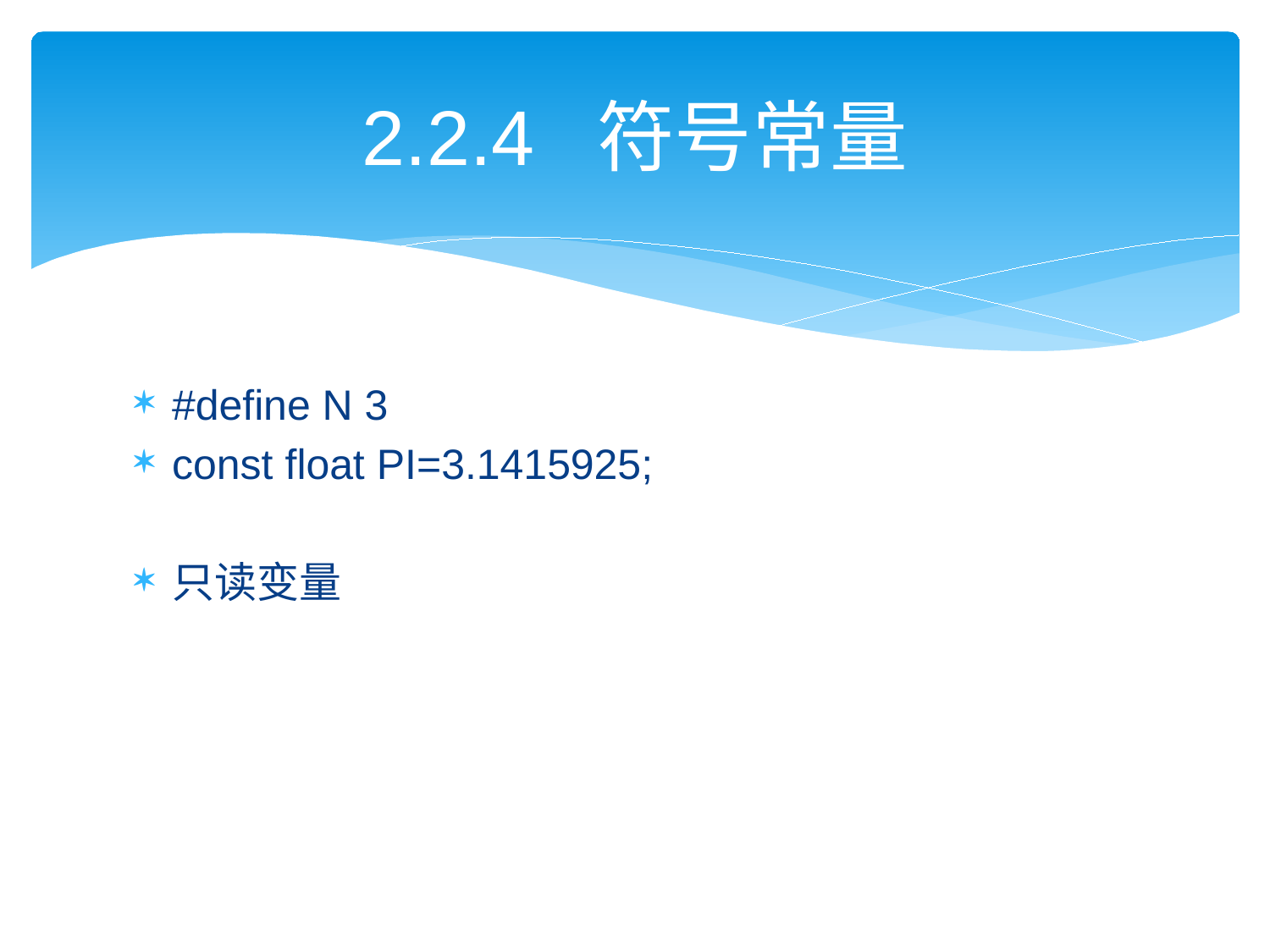

# 2.2.4  符号常量
#define N 3
const float PI=3.1415925;

只读变量